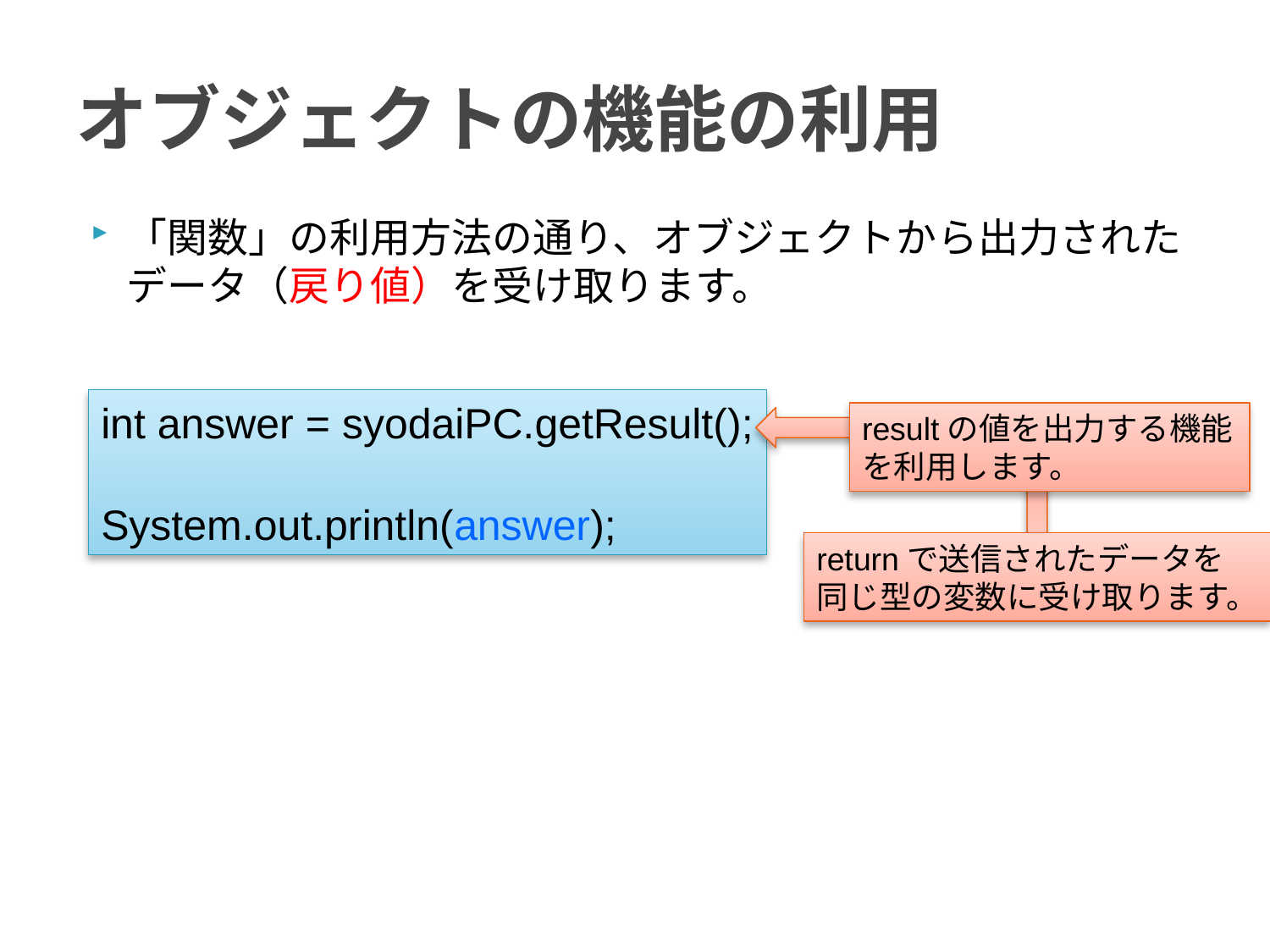

# オブジェクトの機能の利用
「関数」の利用方法の通り、オブジェクトから出力されたデータ（戻り値）を受け取ります。
int answer = syodaiPC.getResult();

System.out.println(answer);
resultの値を出力する機能を利用します。

returnで送信されたデータを
同じ型の変数に受け取ります。